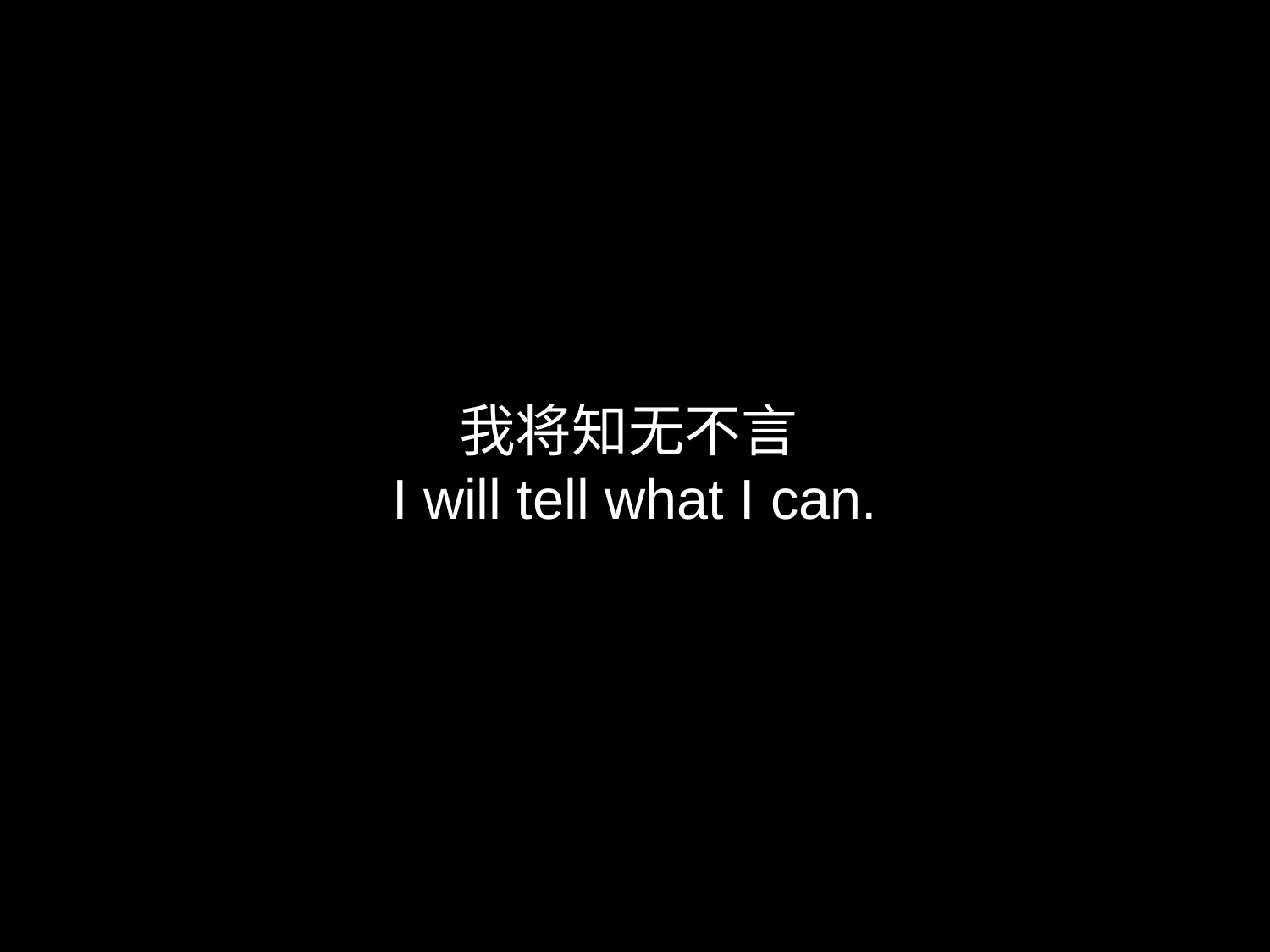

我将知无不言
I will tell what I can.